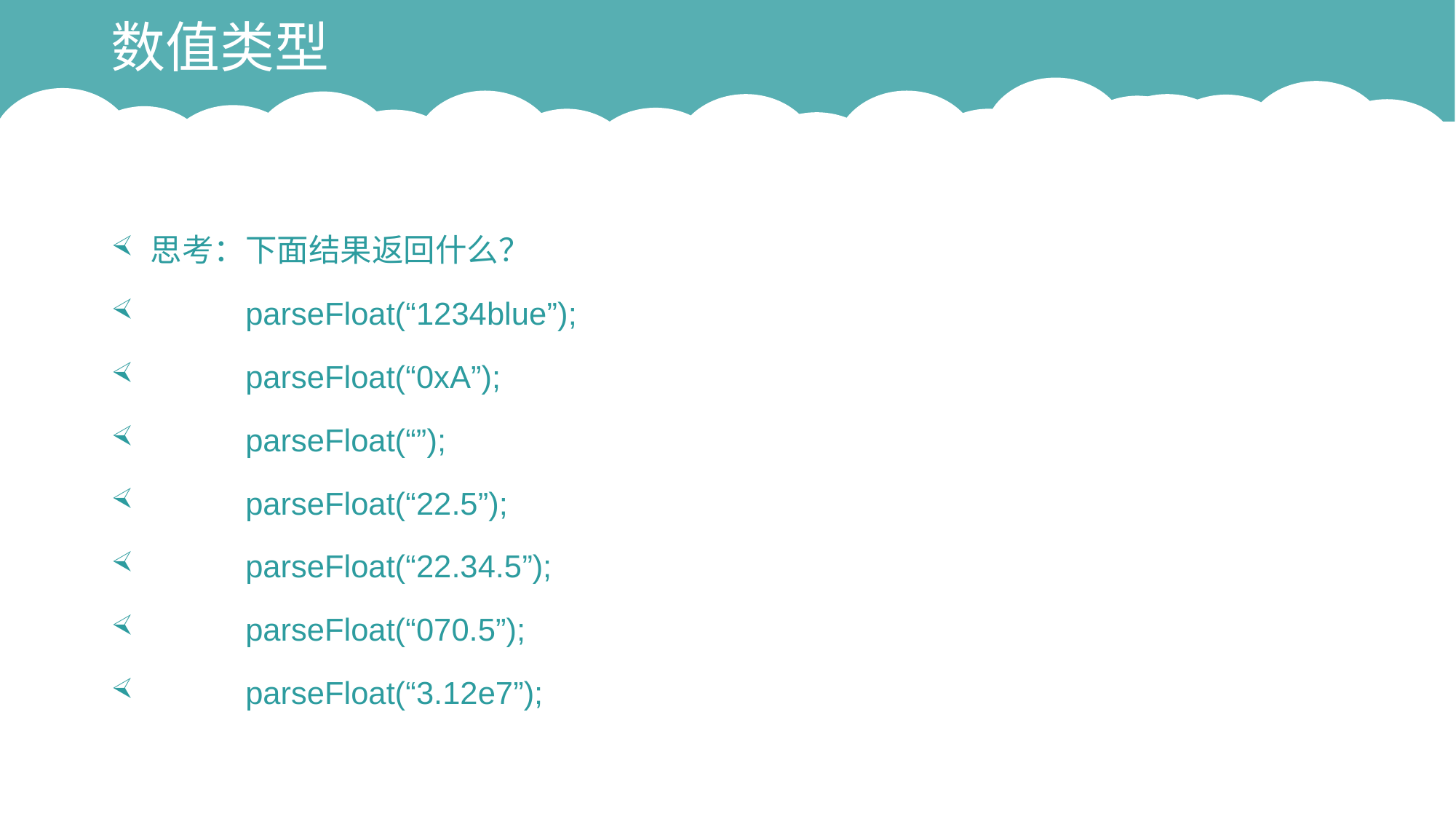

# 数值类型
思考：下面结果返回什么？
	parseFloat(“1234blue”);
	parseFloat(“0xA”);
	parseFloat(“”);
	parseFloat(“22.5”);
	parseFloat(“22.34.5”);
	parseFloat(“070.5”);
	parseFloat(“3.12e7”);